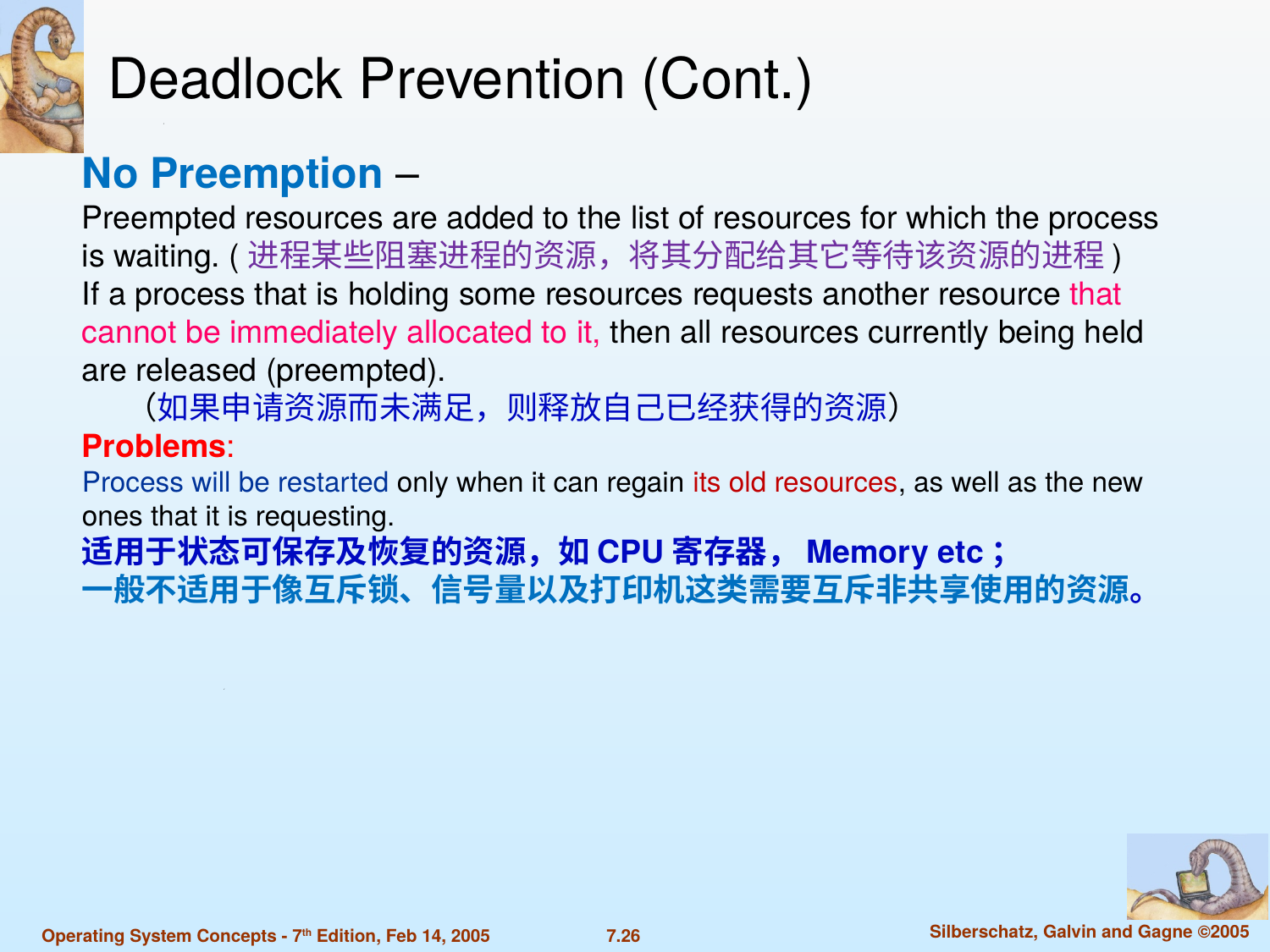

Deadlock Prevention (Cont.)
No Preemption –
Preempted resources are added to the list of resources for which the process is waiting. (进程某些阻塞进程的资源，将其分配给其它等待该资源的进程)
If a process that is holding some resources requests another resource that cannot be immediately allocated to it, then all resources currently being held are released (preempted).
     （如果申请资源而未满足，则释放自己已经获得的资源）
Problems:
Process will be restarted only when it can regain its old resources, as well as the new ones that it is requesting.
适用于状态可保存及恢复的资源，如CPU寄存器，Memory etc；
一般不适用于像互斥锁、信号量以及打印机这类需要互斥非共享使用的资源。